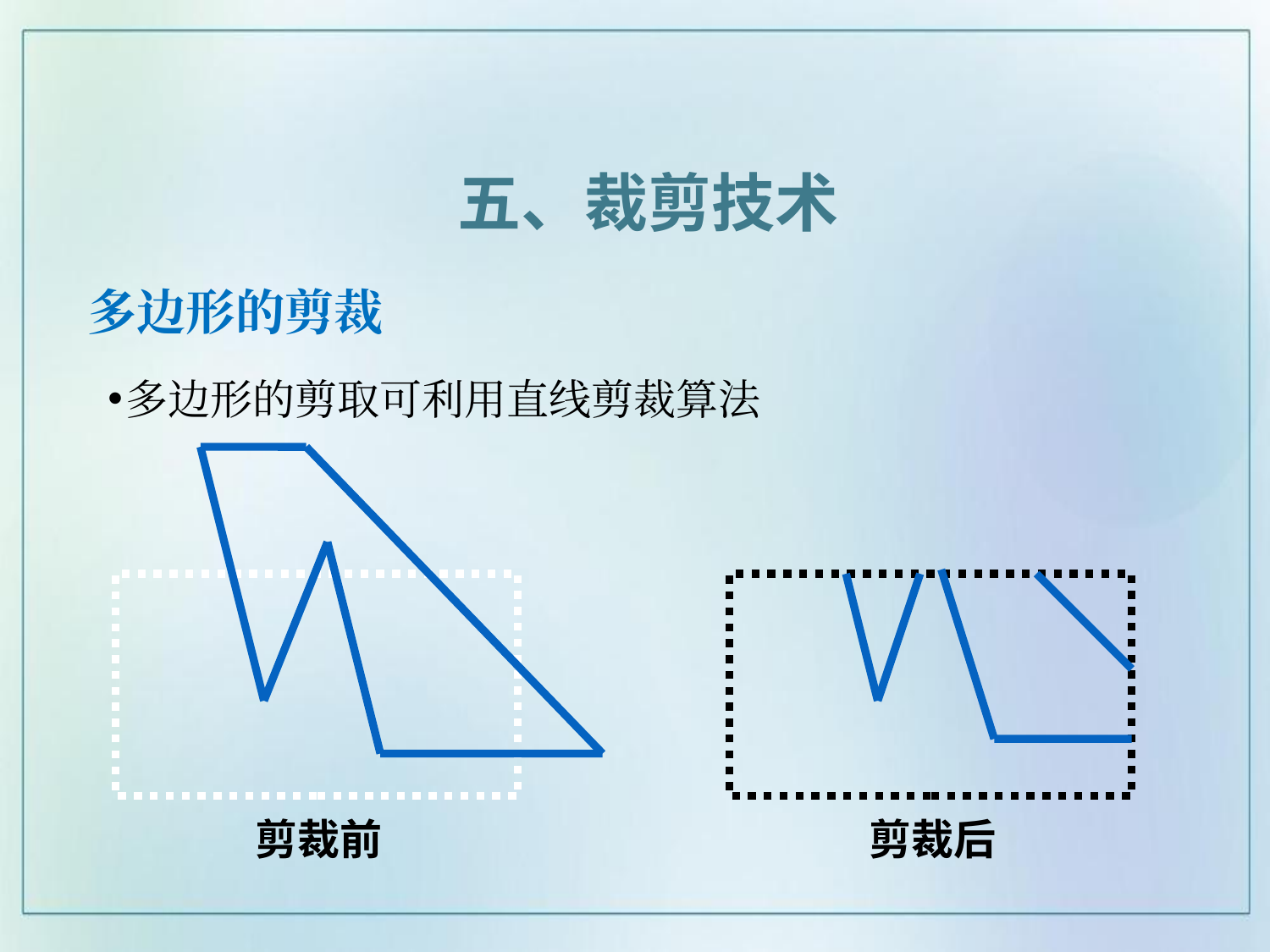

五、裁剪技术
# 多边形的剪裁
多边形的剪取可利用直线剪裁算法

剪裁前

剪裁后